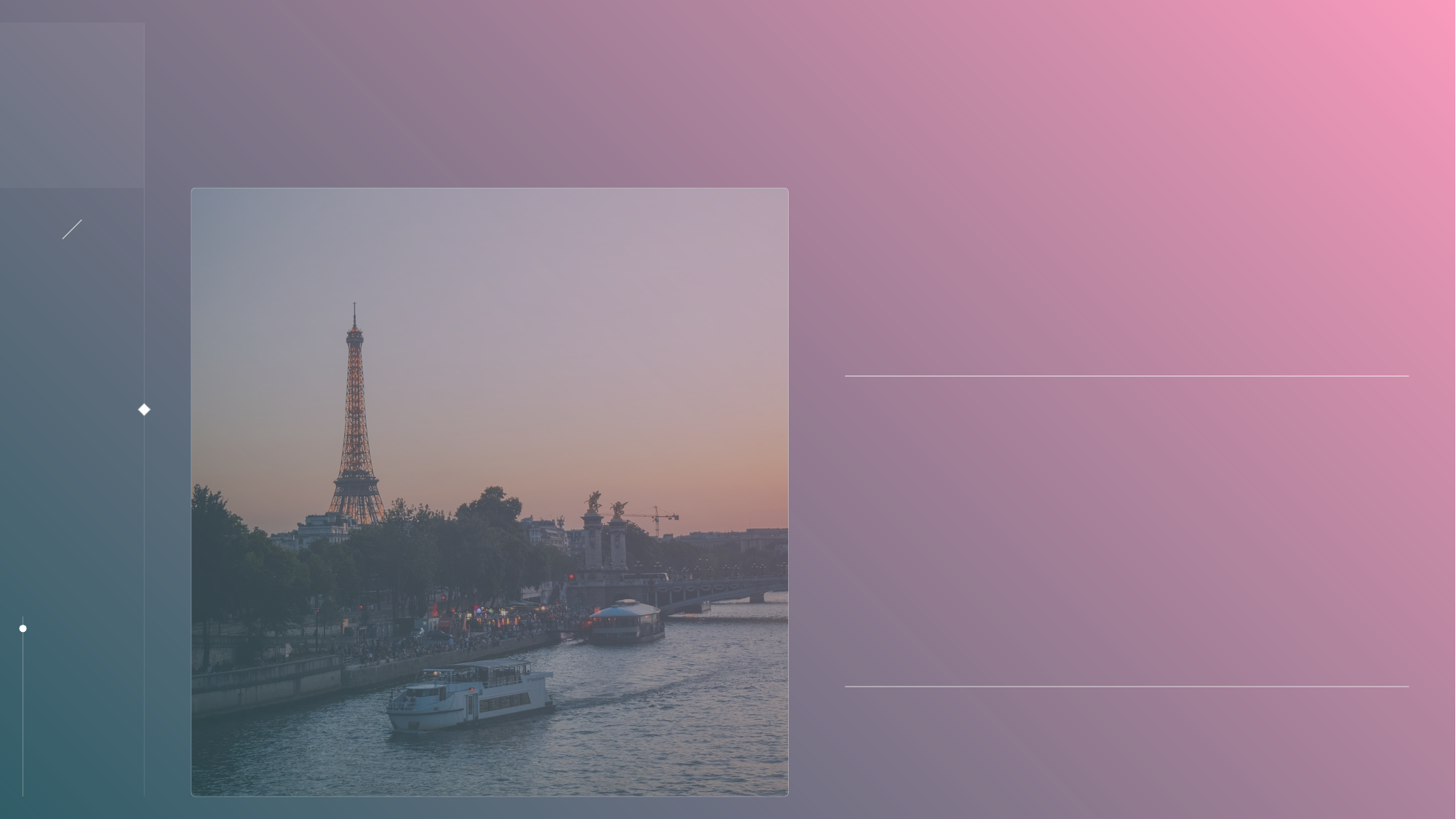

MEMORIES
DO NOT
OPEN
# 추후 보완 및 아쉬운 점

실제 영화관 사이트에서 사용할 수 있는 기능들을 더 구현 하고 싶었지만 시간이 부족한 점이 아쉬웠습니다.
그래도 나름대로 필수적인 부분들은 구현 하였고 추후의 데이터
삭제 기능이나 영화관 일정 별 선택 등을 보완하면 좋을 것 같습니다.
Mood
Concept
Design
Marketing
Summary

22